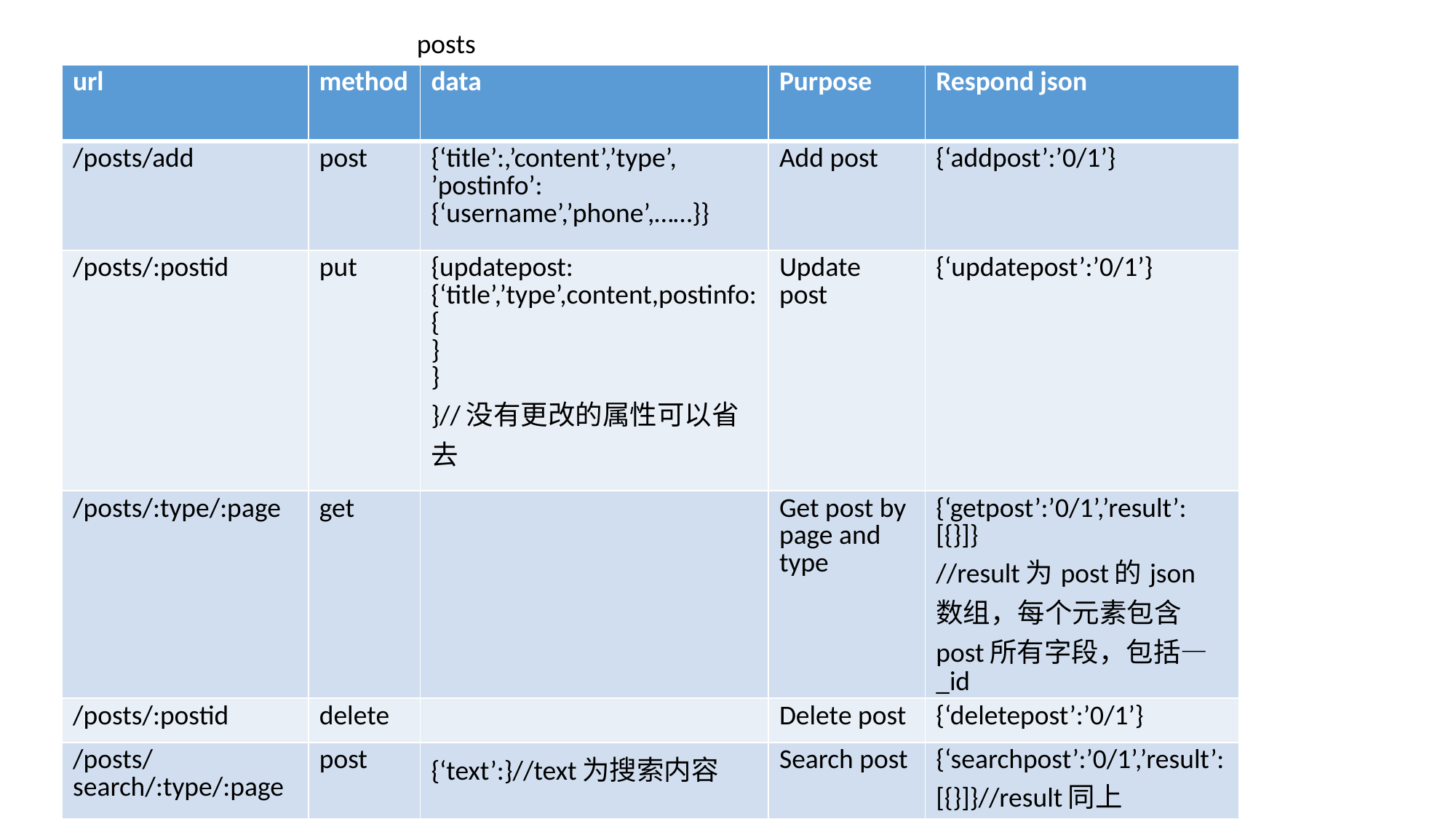

posts
| url | method | data | Purpose | Respond json |
| --- | --- | --- | --- | --- |
| /posts/add | post | {‘title’:,’content’,’type’, ’postinfo’:{‘username’,’phone’,……}} | Add post | {‘addpost’:’0/1’} |
| /posts/:postid | put | {updatepost:{‘title’,’type’,content,postinfo:{ } } }//没有更改的属性可以省去 | Update post | {‘updatepost’:’0/1’} |
| /posts/:type/:page | get |  | Get post by page and type | {‘getpost’:’0/1’,’result’:[{}]} //result为post的json数组，每个元素包含post所有字段，包括—\_id |
| /posts/:postid | delete |  | Delete post | {‘deletepost’:’0/1’} |
| /posts/search/:type/:page | post | {‘text’:}//text为搜索内容 | Search post | {‘searchpost’:’0/1’,’result’:[{}]}//result同上 |
错误信息为json中包含’message’,返回数据中包含’tologin’:’1’则表示需要弹出登录。